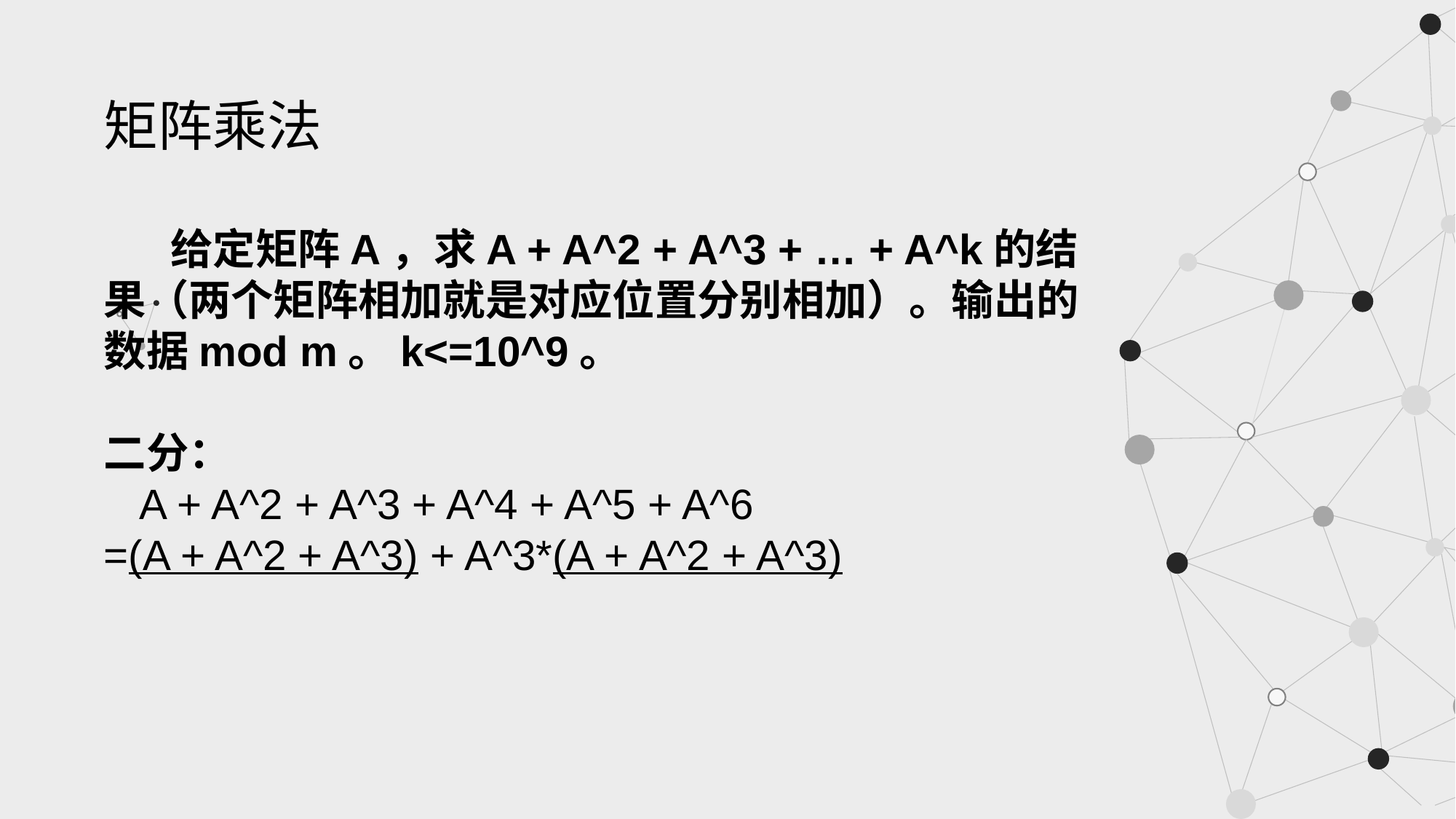

矩阵乘法

      给定矩阵A，求A + A^2 + A^3 + … + A^k的结果（两个矩阵相加就是对应位置分别相加）。输出的数据mod m。k<=10^9。

二分：
   A + A^2 + A^3 + A^4 + A^5 + A^6
=(A + A^2 + A^3) + A^3*(A + A^2 + A^3)